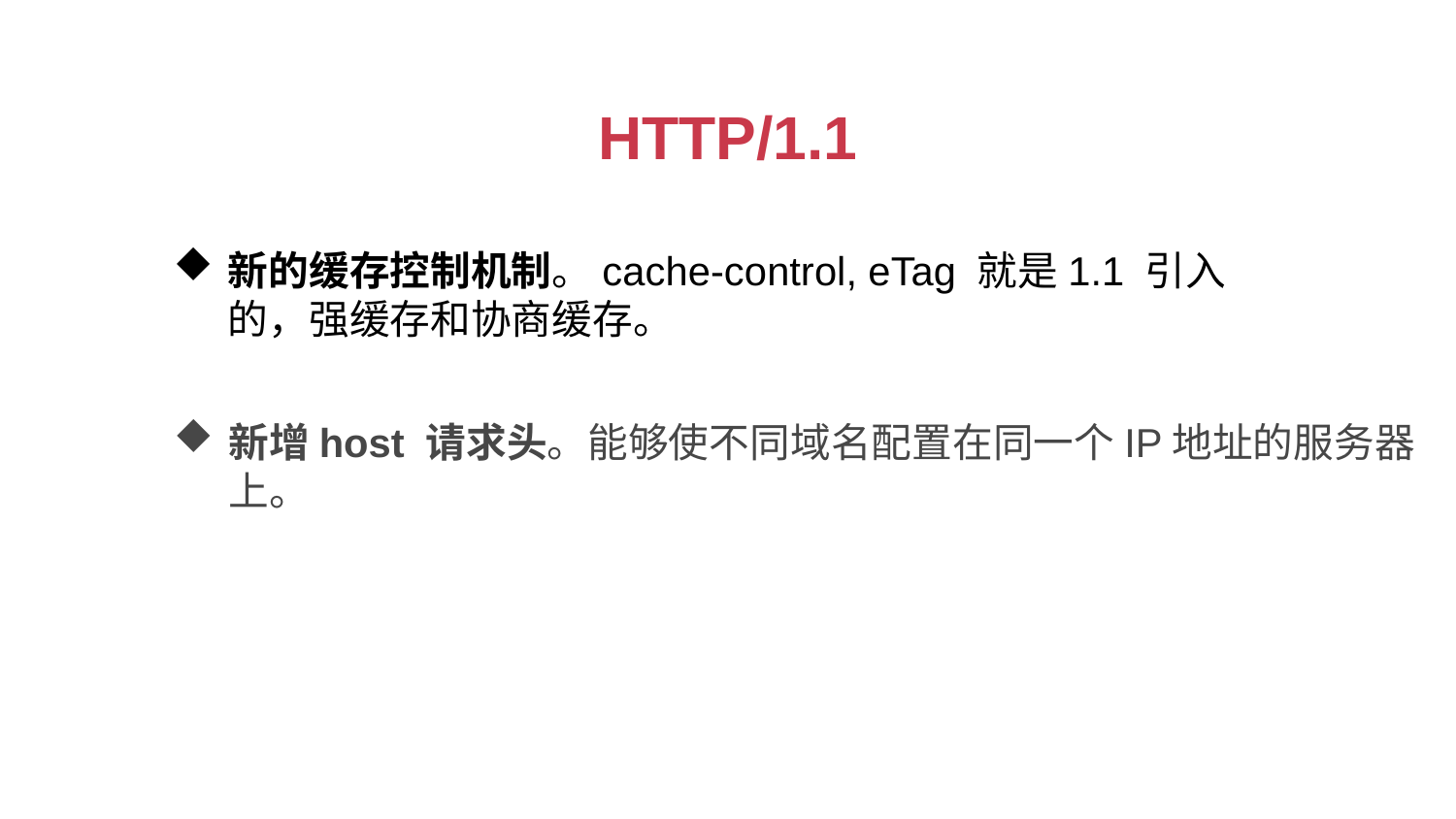

HTTP/1.1
新的缓存控制机制。cache-control, eTag 就是1.1 引入的，强缓存和协商缓存。
新增host 请求头。能够使不同域名配置在同一个IP地址的服务器上。